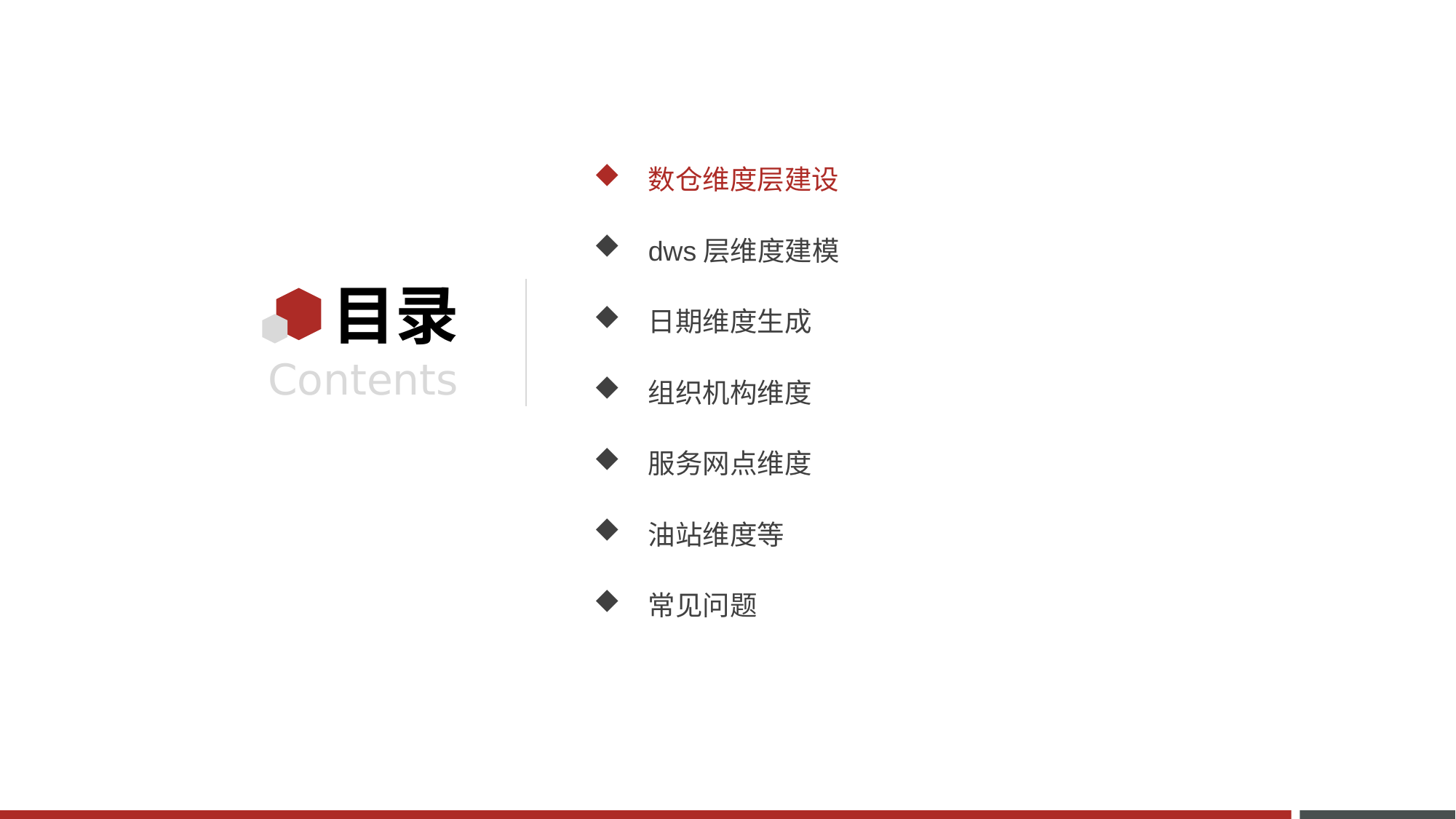

数仓维度层建设
dws层维度建模
日期维度生成
组织机构维度
服务网点维度
油站维度等
常见问题